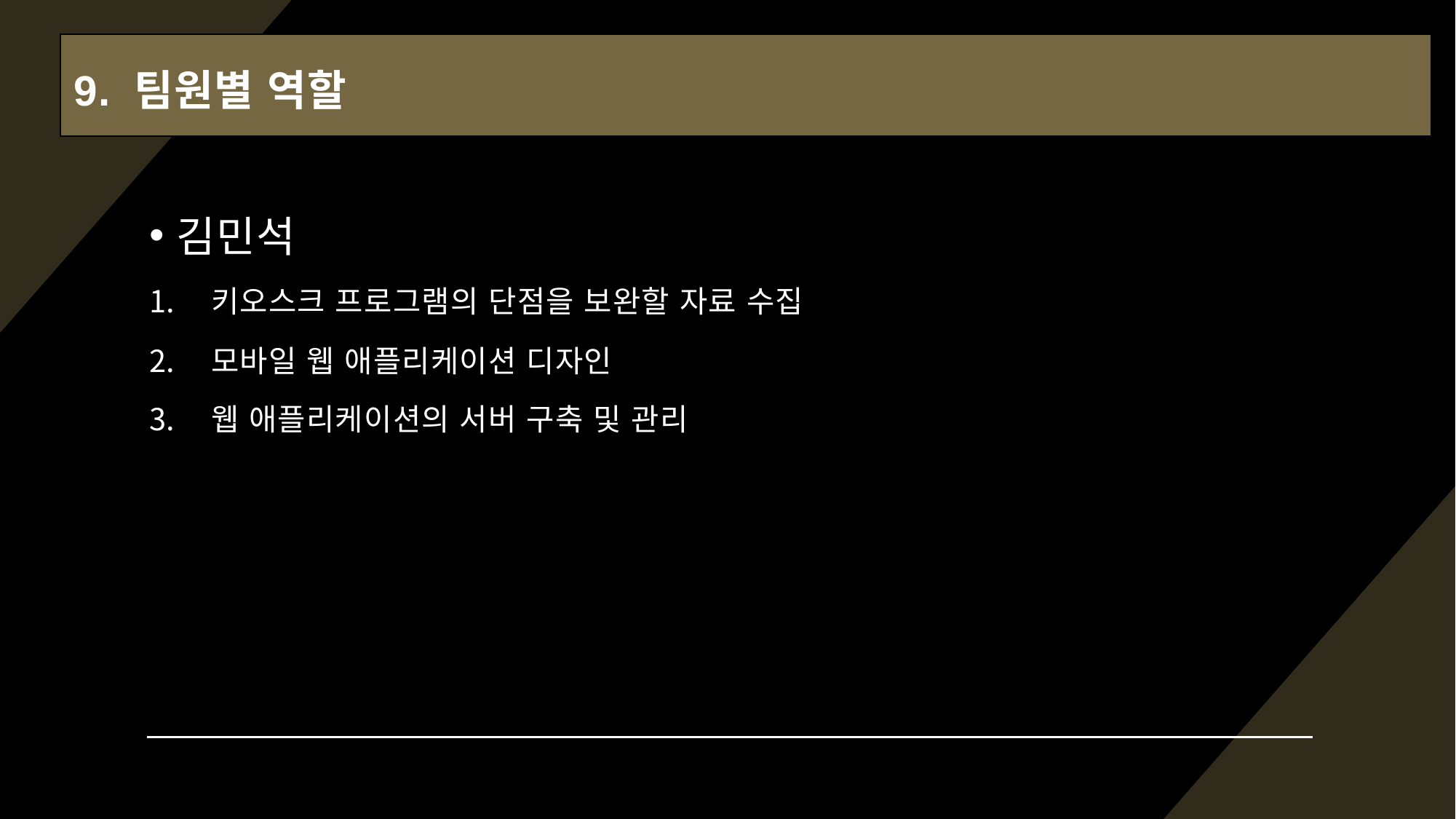

9. 팀원별 역할
김민석
키오스크 프로그램의 단점을 보완할 자료 수집
모바일 웹 애플리케이션 디자인
웹 애플리케이션의 서버 구축 및 관리